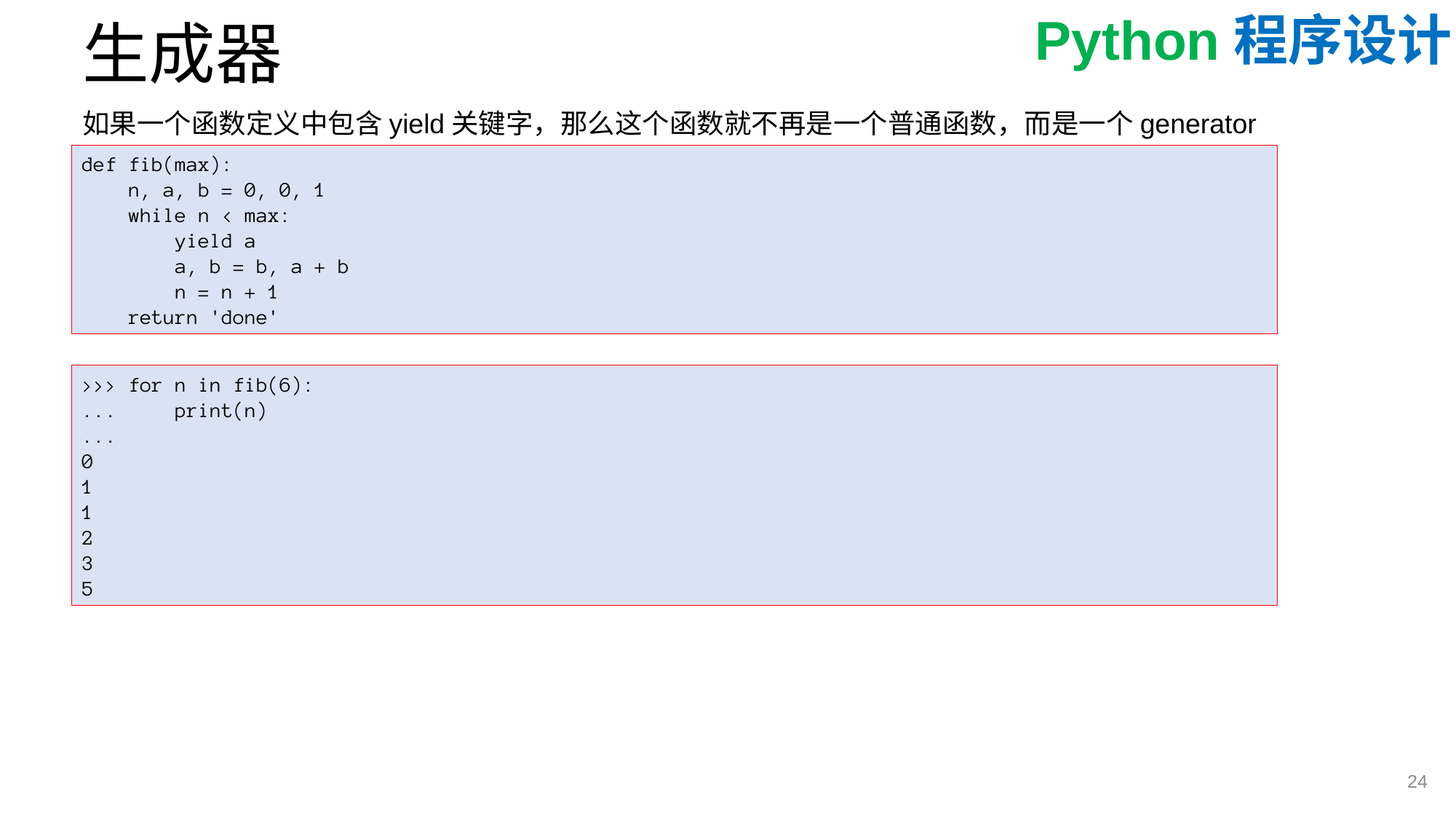

# 生成器
如果一个函数定义中包含yield关键字，那么这个函数就不再是一个普通函数，而是一个generator
def fib(max):
    n, a, b = 0, 0, 1
    while n < max:
        yield a
        a, b = b, a + b
        n = n + 1
    return 'done'
>>> for n in fib(6):
...     print(n)
...
0
1
1
2
3
5
24